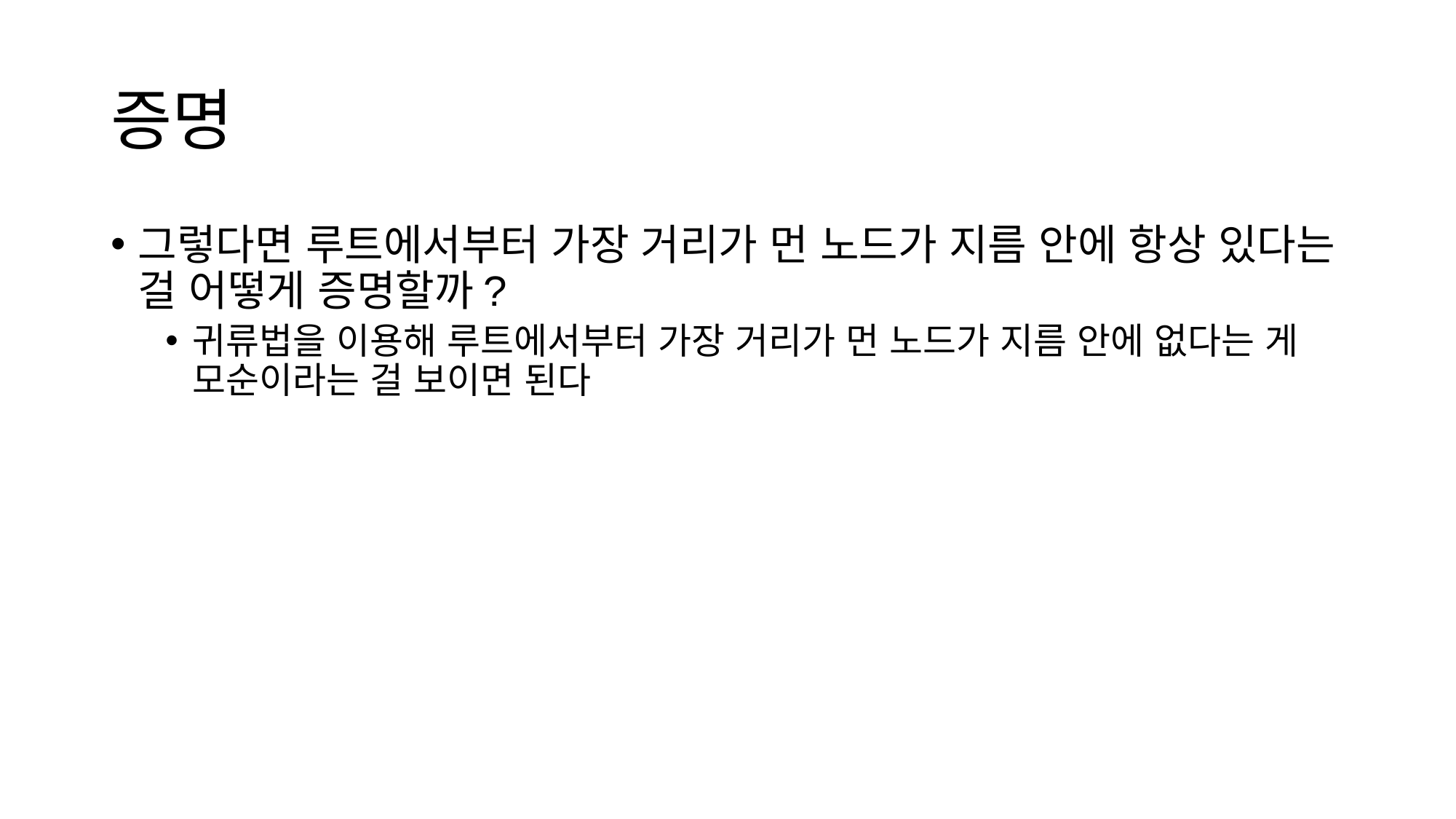

# 증명
그렇다면 루트에서부터 가장 거리가 먼 노드가 지름 안에 항상 있다는 걸 어떻게 증명할까?
귀류법을 이용해 루트에서부터 가장 거리가 먼 노드가 지름 안에 없다는 게 모순이라는 걸 보이면 된다